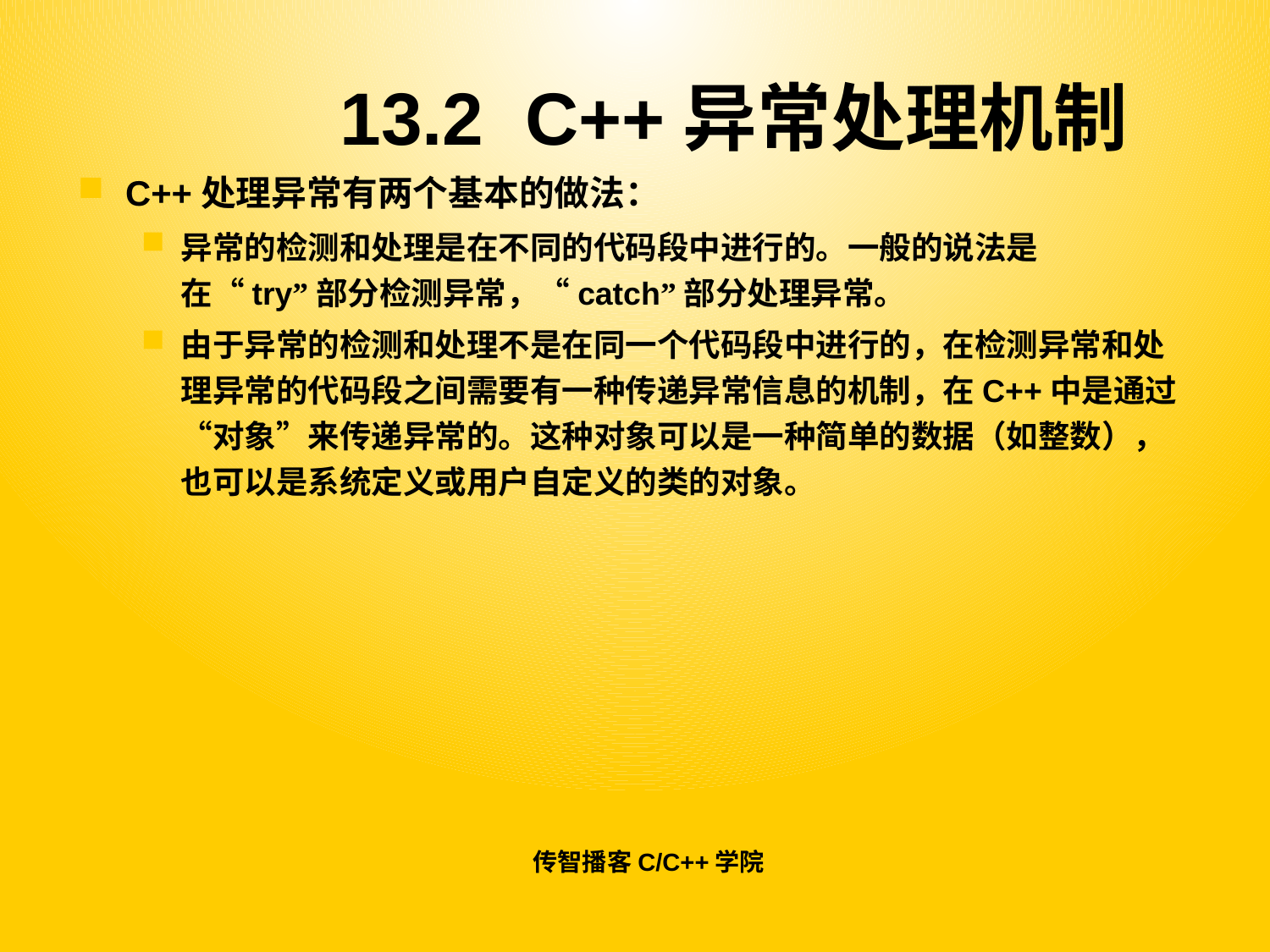

# 13.2  C++异常处理机制
C++处理异常有两个基本的做法：
异常的检测和处理是在不同的代码段中进行的。一般的说法是在“try”部分检测异常，“catch”部分处理异常。
由于异常的检测和处理不是在同一个代码段中进行的，在检测异常和处理异常的代码段之间需要有一种传递异常信息的机制，在C++中是通过“对象”来传递异常的。这种对象可以是一种简单的数据（如整数），也可以是系统定义或用户自定义的类的对象。
传智播客C/C++学院